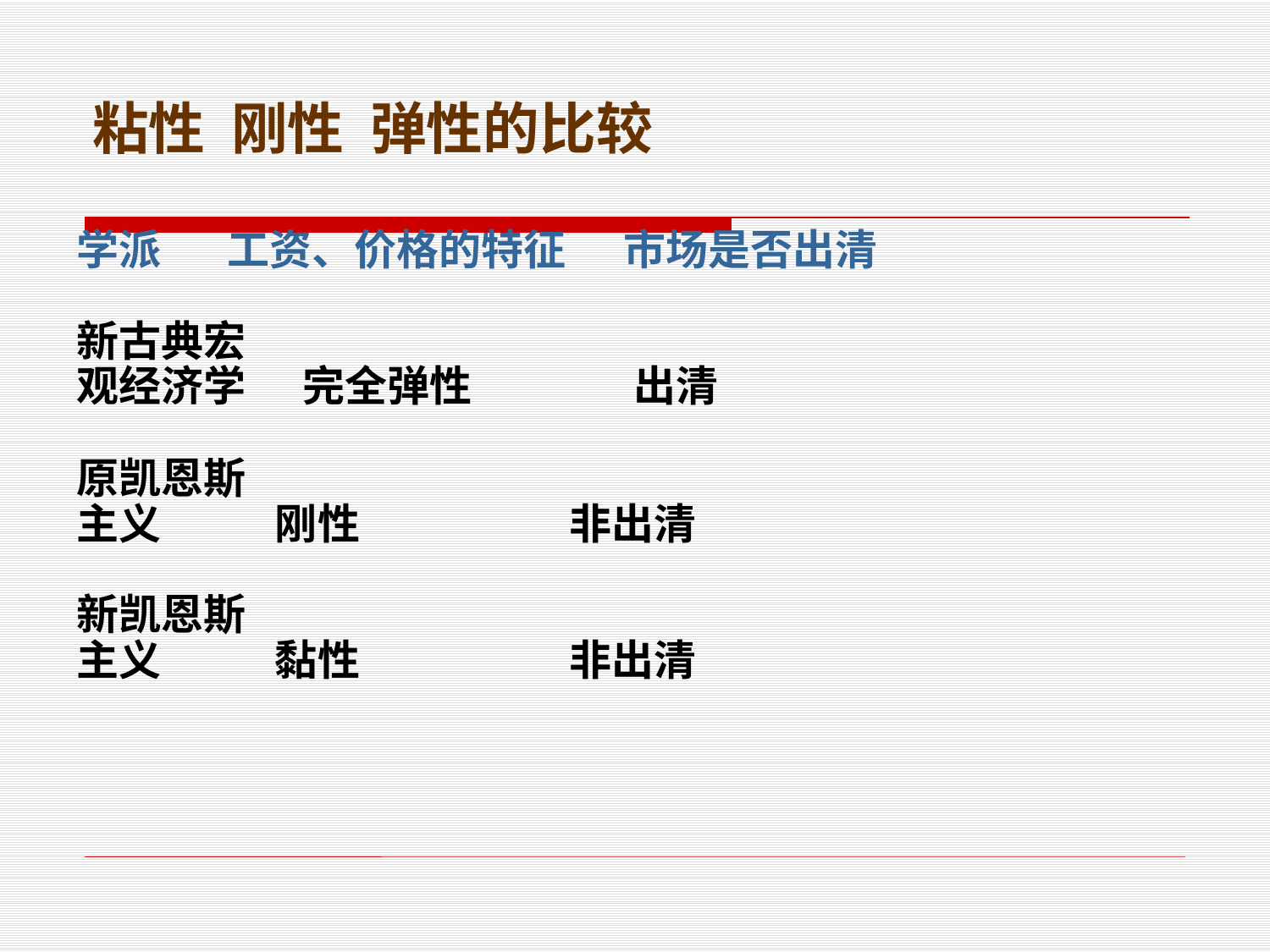

粘性  刚性  弹性的比较

学派       工资、价格的特征      市场是否出清

新古典宏
观经济学      完全弹性                 出清

原凯恩斯
主义            刚性                      非出清

新凯恩斯
主义            黏性                      非出清